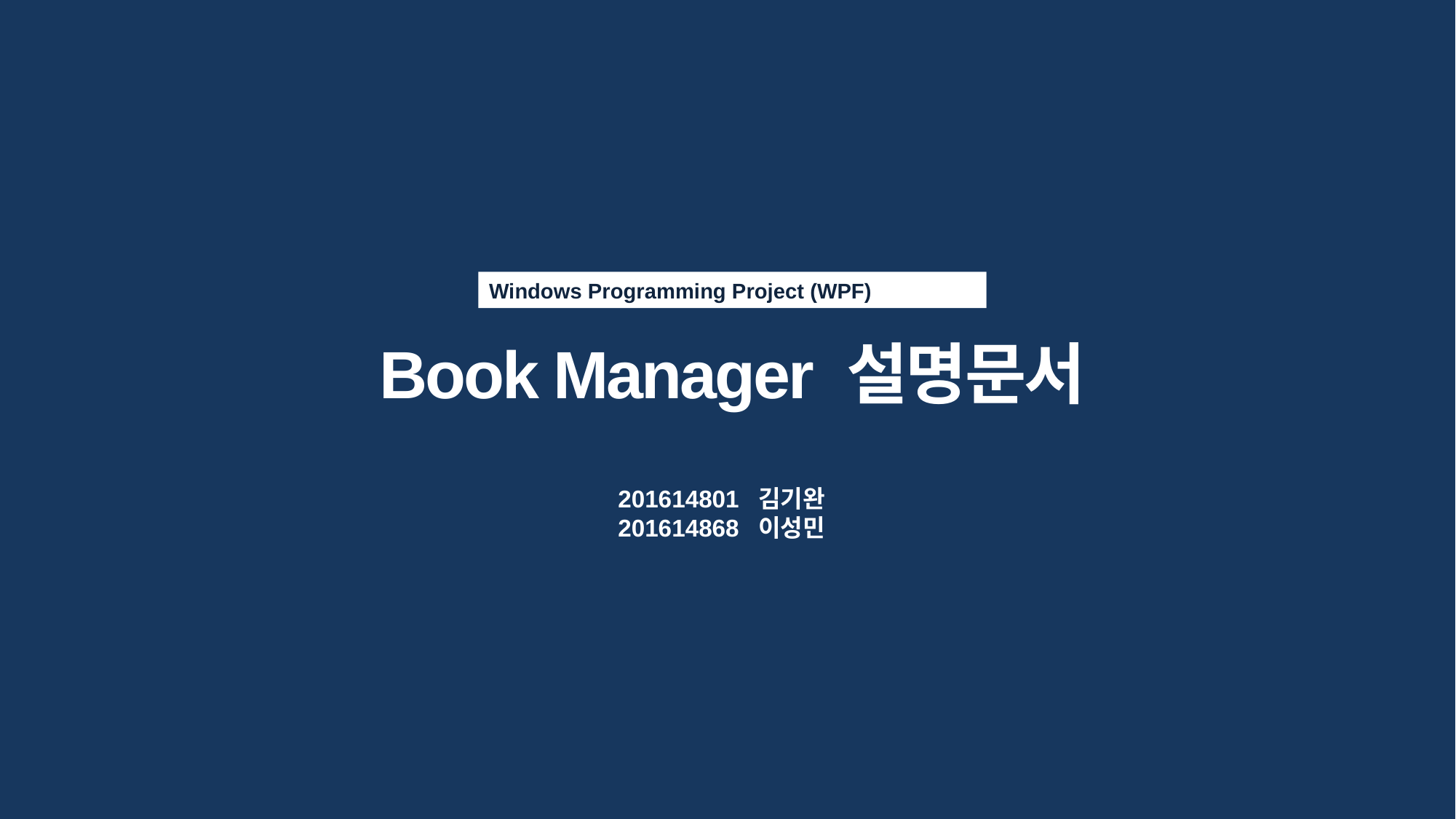

Windows Programming Project (WPF)
Book Manager 설명문서
201614801  김기완
201614868  이성민